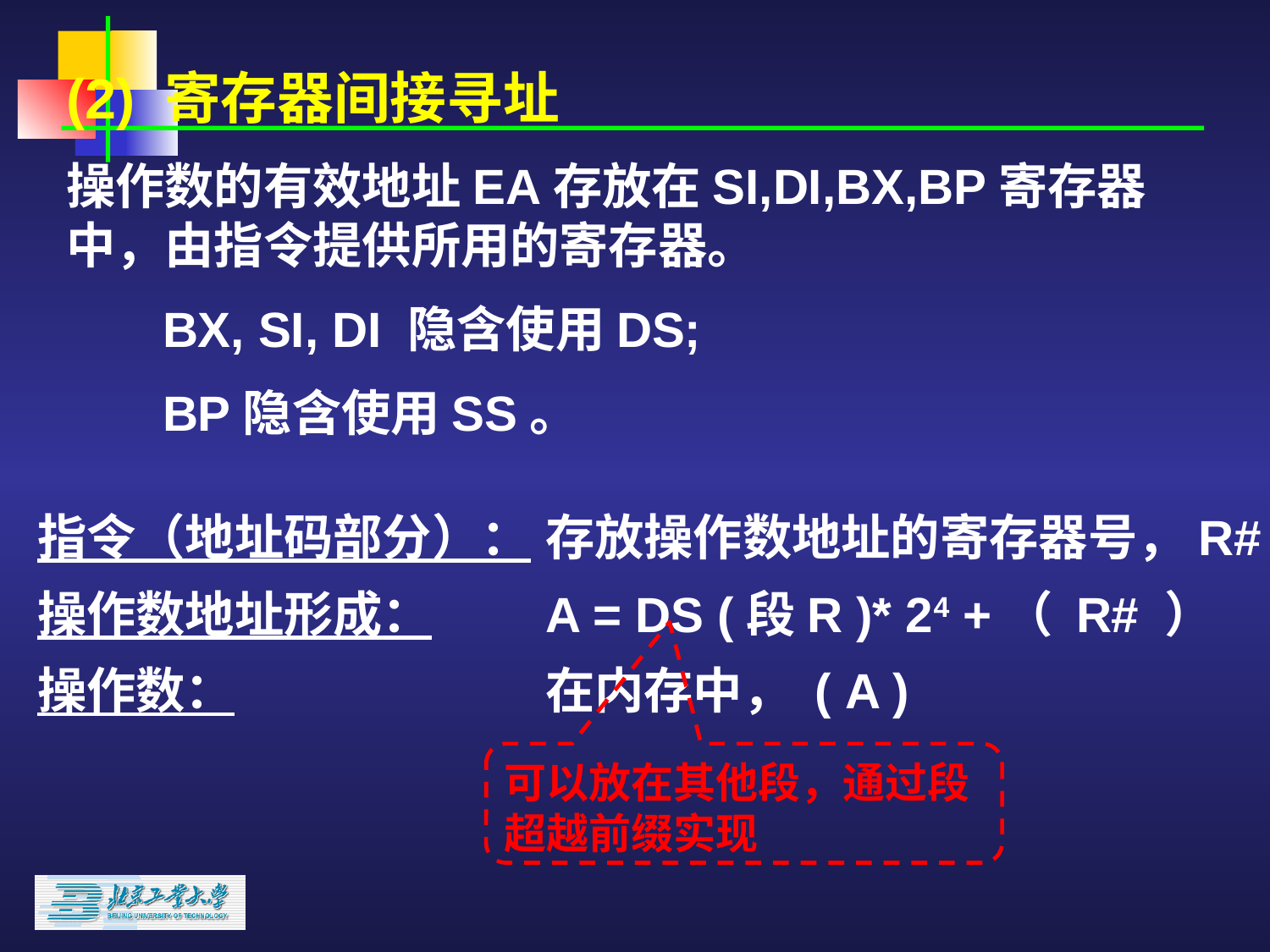

(2) 寄存器间接寻址
操作数的有效地址EA存放在SI,DI,BX,BP寄存器中，由指令提供所用的寄存器。
       BX, SI, DI 隐含使用DS;
       BP隐含使用SS。
指令（地址码部分）：	存放操作数地址的寄存器号，R#
操作数地址形成：	A = DS (段R )* 24 +（ R# ）
操作数：			在内存中， ( A )
可以放在其他段，通过段超越前缀实现